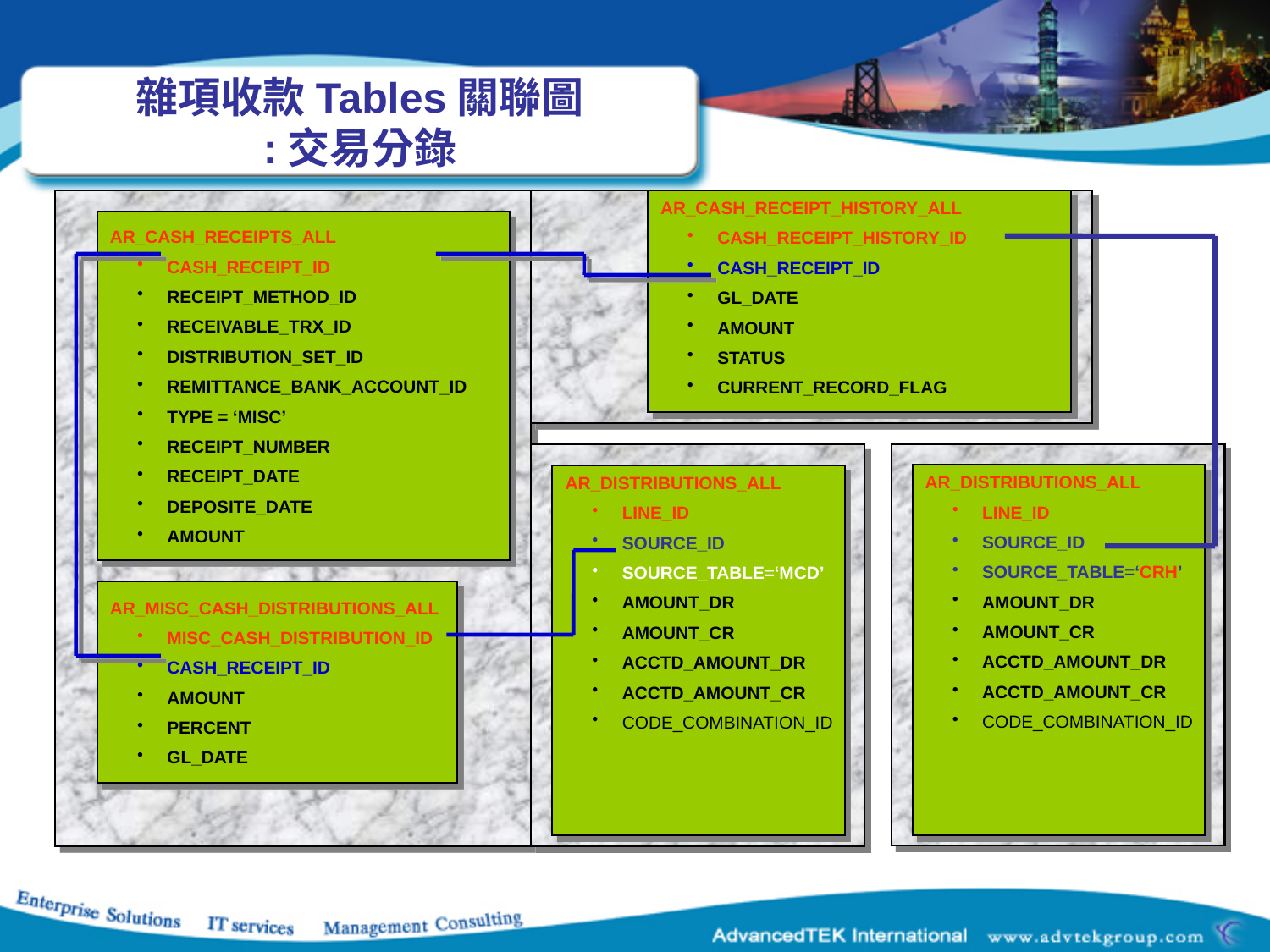

# 雜項收款Tables關聯圖 :交易分錄

AR_CASH_RECEIPT_HISTORY_ALL
CASH_RECEIPT_HISTORY_ID
CASH_RECEIPT_ID
GL_DATE
AMOUNT
STATUS
CURRENT_RECORD_FLAG
AR_CASH_RECEIPTS_ALL
CASH_RECEIPT_ID
RECEIPT_METHOD_ID
RECEIVABLE_TRX_ID
DISTRIBUTION_SET_ID
REMITTANCE_BANK_ACCOUNT_ID
TYPE = ‘MISC’
RECEIPT_NUMBER
RECEIPT_DATE
DEPOSITE_DATE
AMOUNT

AR_DISTRIBUTIONS_ALL
LINE_ID
SOURCE_ID
SOURCE_TABLE=‘CRH’
AMOUNT_DR
AMOUNT_CR
ACCTD_AMOUNT_DR
ACCTD_AMOUNT_CR
CODE_COMBINATION_ID
AR_DISTRIBUTIONS_ALL
LINE_ID
SOURCE_ID
SOURCE_TABLE=‘MCD’
AMOUNT_DR
AMOUNT_CR
ACCTD_AMOUNT_DR
ACCTD_AMOUNT_CR
CODE_COMBINATION_ID

AR_MISC_CASH_DISTRIBUTIONS_ALL
MISC_CASH_DISTRIBUTION_ID
CASH_RECEIPT_ID
AMOUNT
PERCENT
GL_DATE